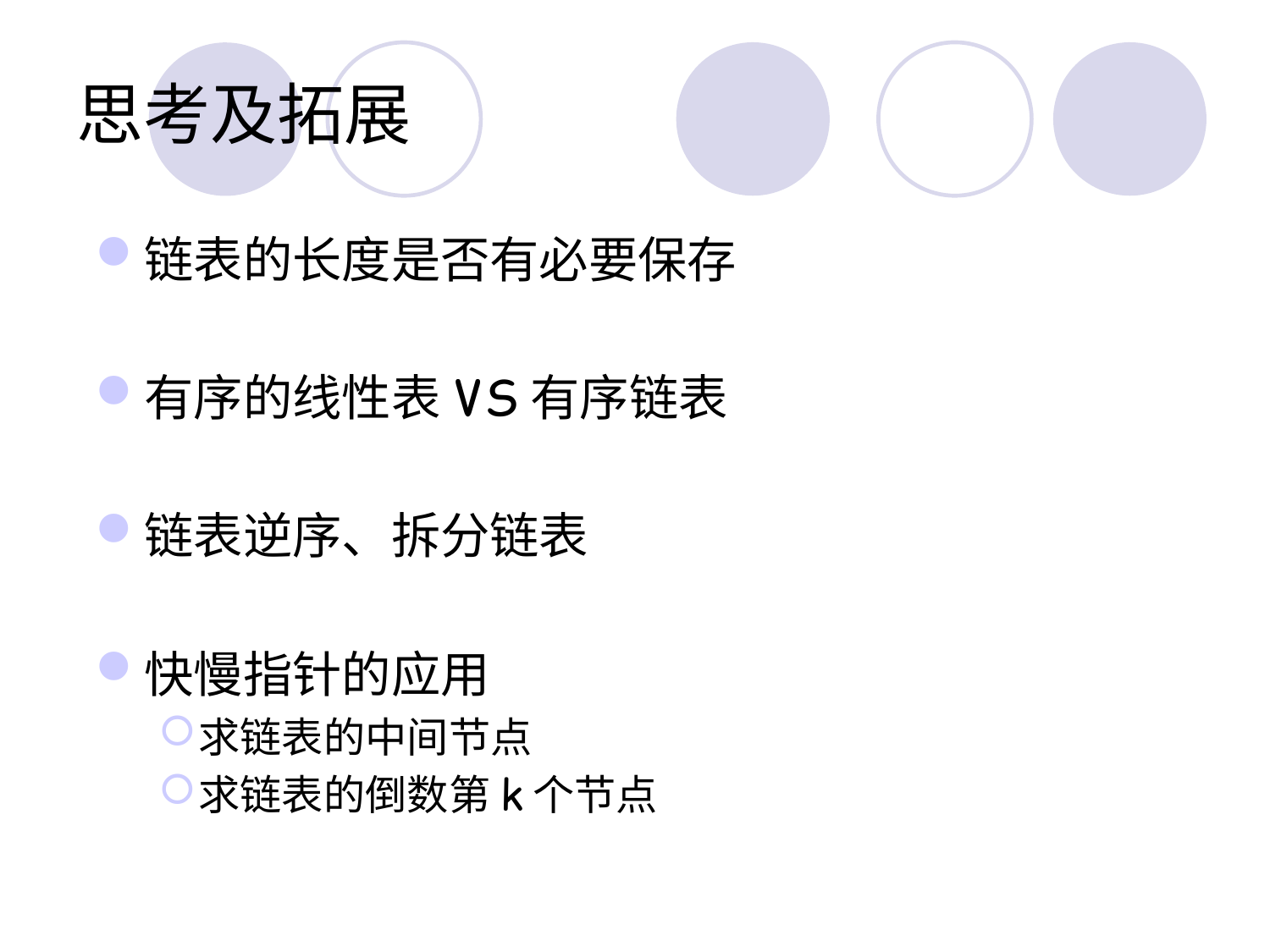

# 思考及拓展
链表的长度是否有必要保存

有序的线性表VS有序链表

链表逆序、拆分链表

快慢指针的应用
求链表的中间节点
求链表的倒数第k个节点

44